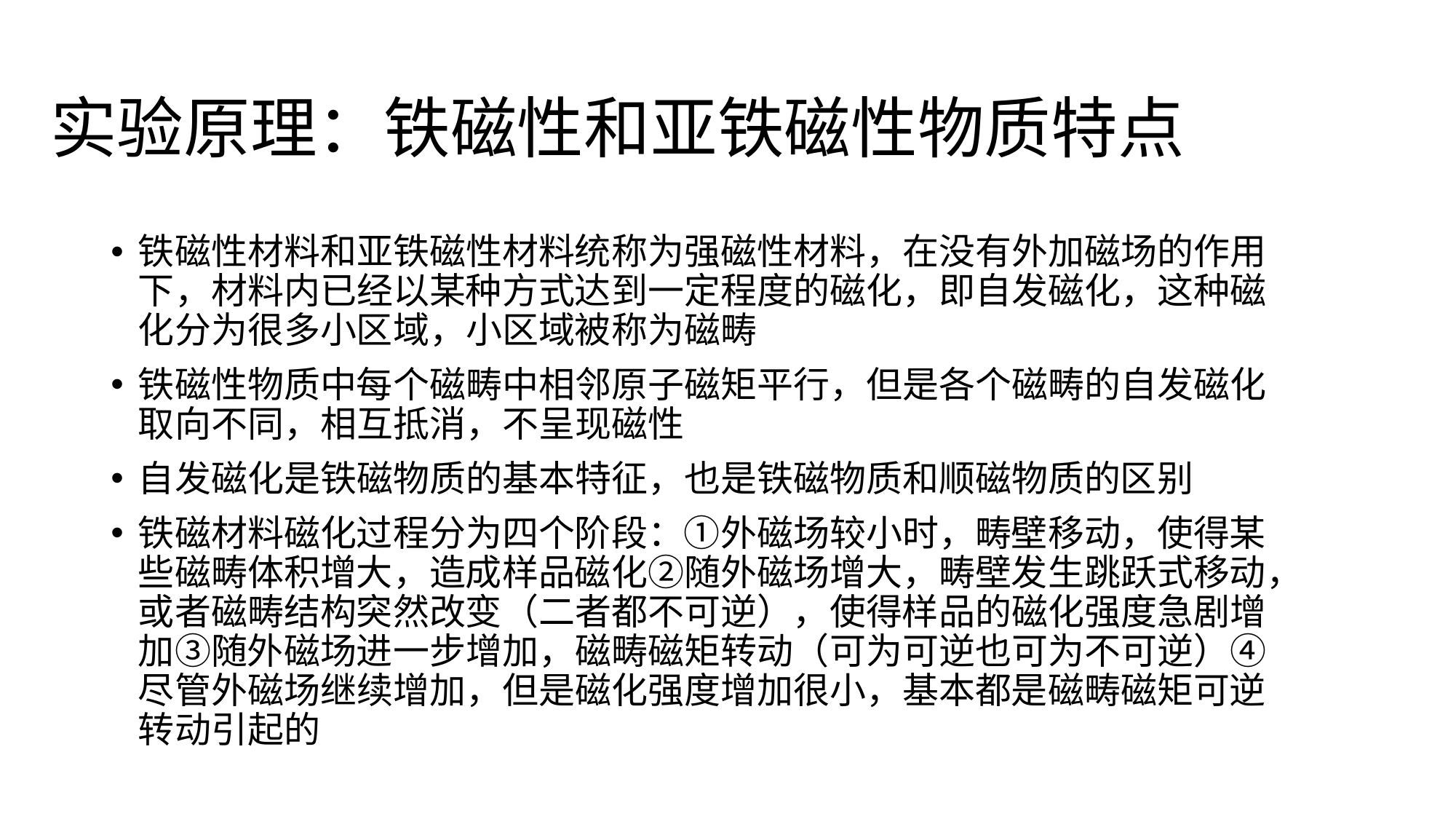

# 实验原理：铁磁性和亚铁磁性物质特点
铁磁性材料和亚铁磁性材料统称为强磁性材料，在没有外加磁场的作用下，材料内已经以某种方式达到一定程度的磁化，即自发磁化，这种磁化分为很多小区域，小区域被称为磁畴
铁磁性物质中每个磁畴中相邻原子磁矩平行，但是各个磁畴的自发磁化取向不同，相互抵消，不呈现磁性
自发磁化是铁磁物质的基本特征，也是铁磁物质和顺磁物质的区别
铁磁材料磁化过程分为四个阶段：①外磁场较小时，畴壁移动，使得某些磁畴体积增大，造成样品磁化②随外磁场增大，畴壁发生跳跃式移动，或者磁畴结构突然改变（二者都不可逆），使得样品的磁化强度急剧增加③随外磁场进一步增加，磁畴磁矩转动（可为可逆也可为不可逆）④尽管外磁场继续增加，但是磁化强度增加很小，基本都是磁畴磁矩可逆转动引起的